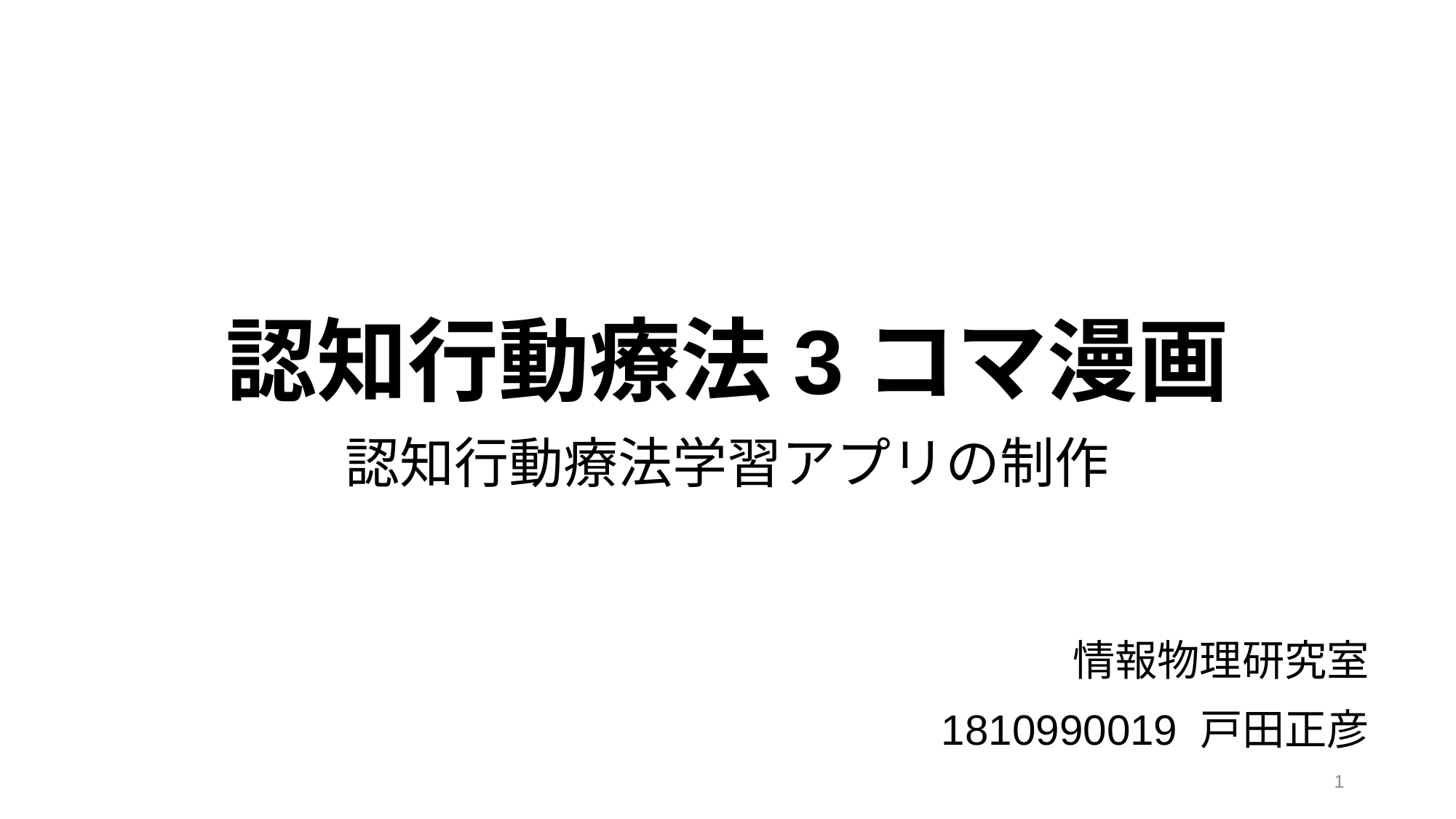

# 認知行動療法3コマ漫画
認知行動療法学習アプリの制作
情報物理研究室
1810990019 戸田正彦
1